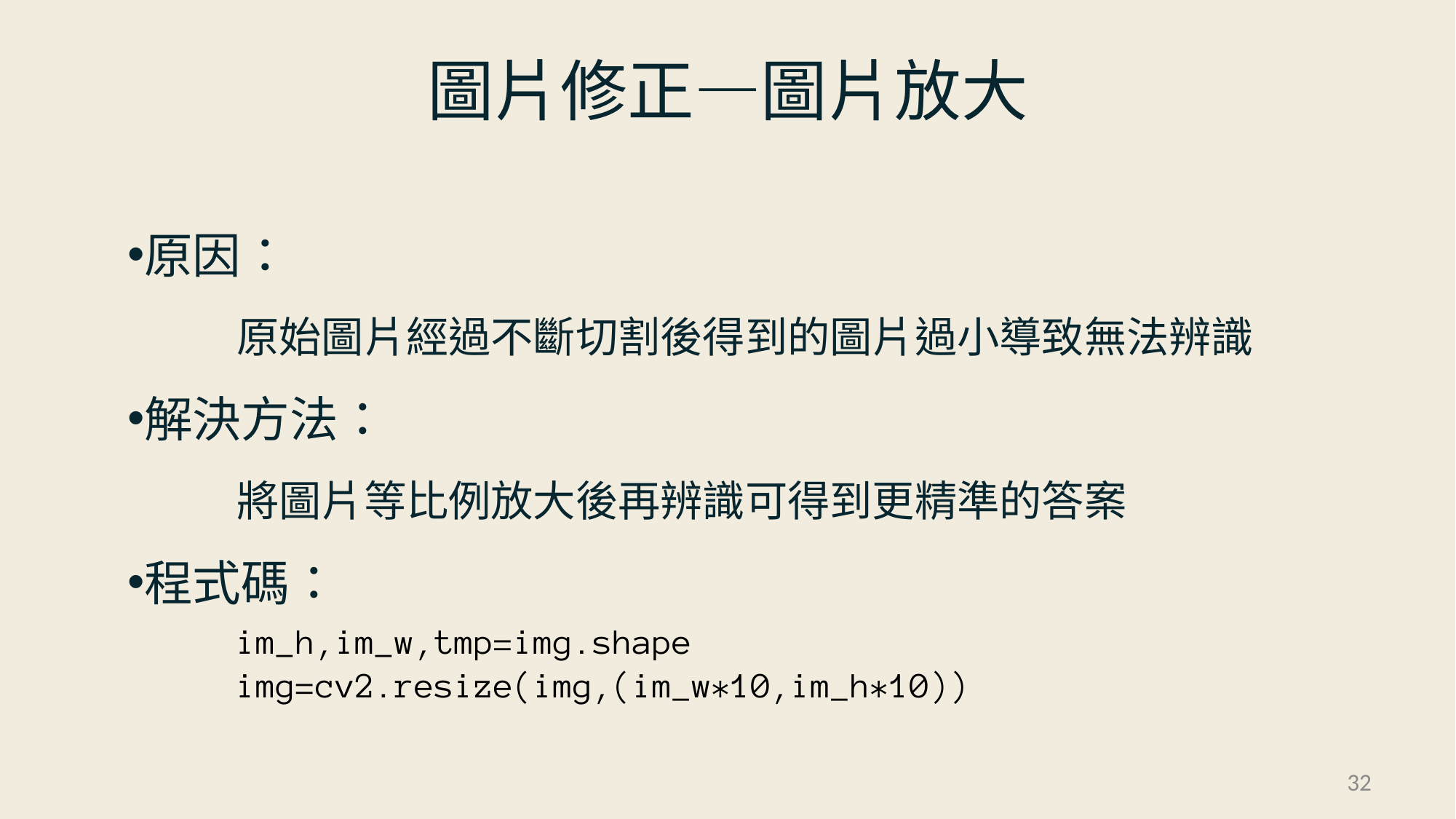

圖片修正—圖片放大
原因：
	原始圖片經過不斷切割後得到的圖片過小導致無法辨識
解決方法：
	將圖片等比例放大後再辨識可得到更精準的答案
程式碼：
im_h,im_w,tmp=img.shape
img=cv2.resize(img,(im_w*10,im_h*10))
32